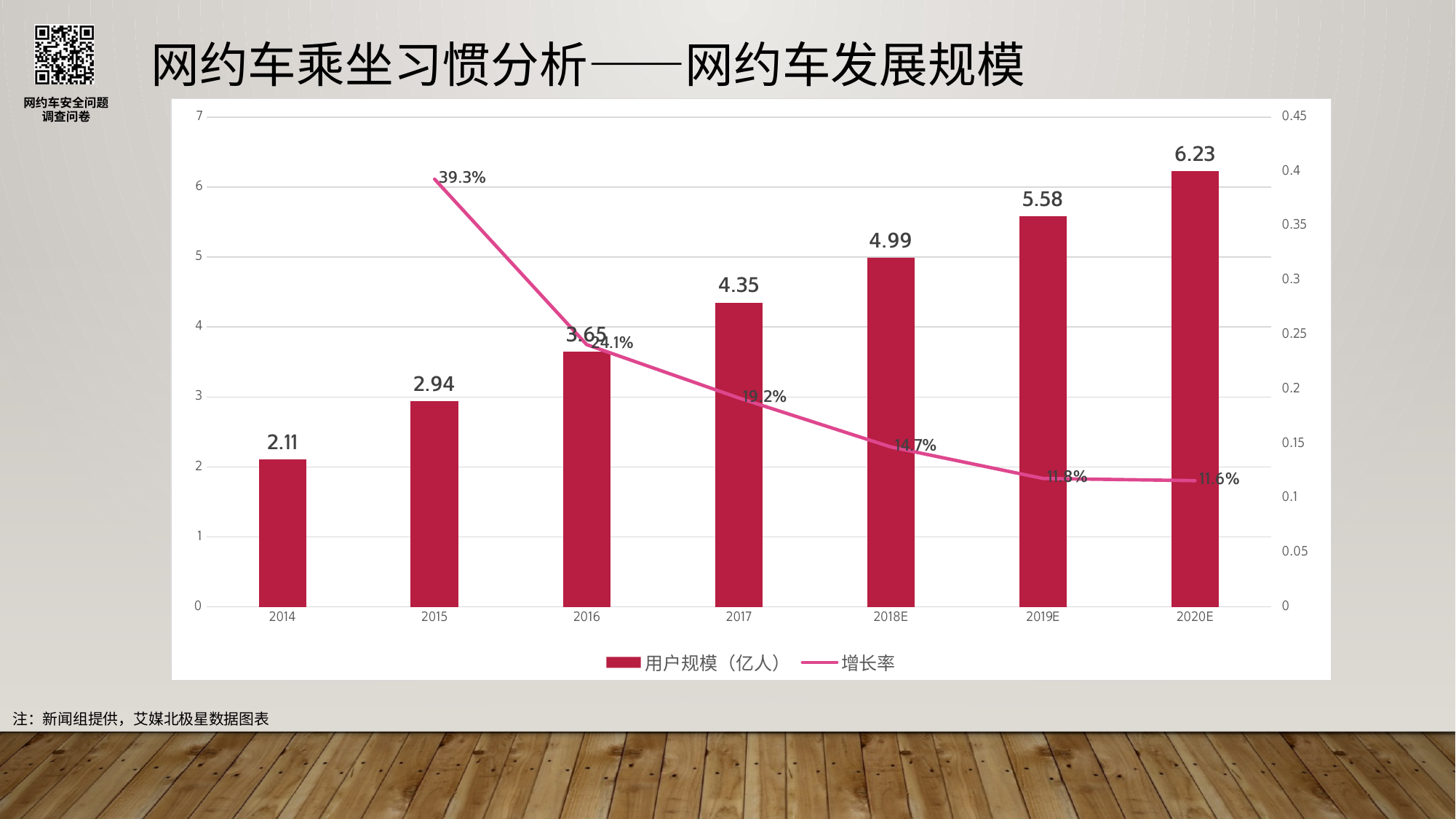

网约车乘坐习惯分析——网约车发展规模
#

### Chart

| Category | 用户规模（亿人） | 增长率 |
|---|---|---|
| 2014 | 2.11 | None |
| 2015 | 2.94 | 0.39300000000000096 |
| 2016 | 3.65 | 0.24100000000000021 |
| 2017 | 4.35 | 0.192 |
| 2018E | 4.99 | 0.1470000000000002 |
| 2019E | 5.58 | 0.11799999999999998 |
| 2020E | 6.23 | 0.11600000000000002 |
注：新闻组提供，艾媒北极星数据图表